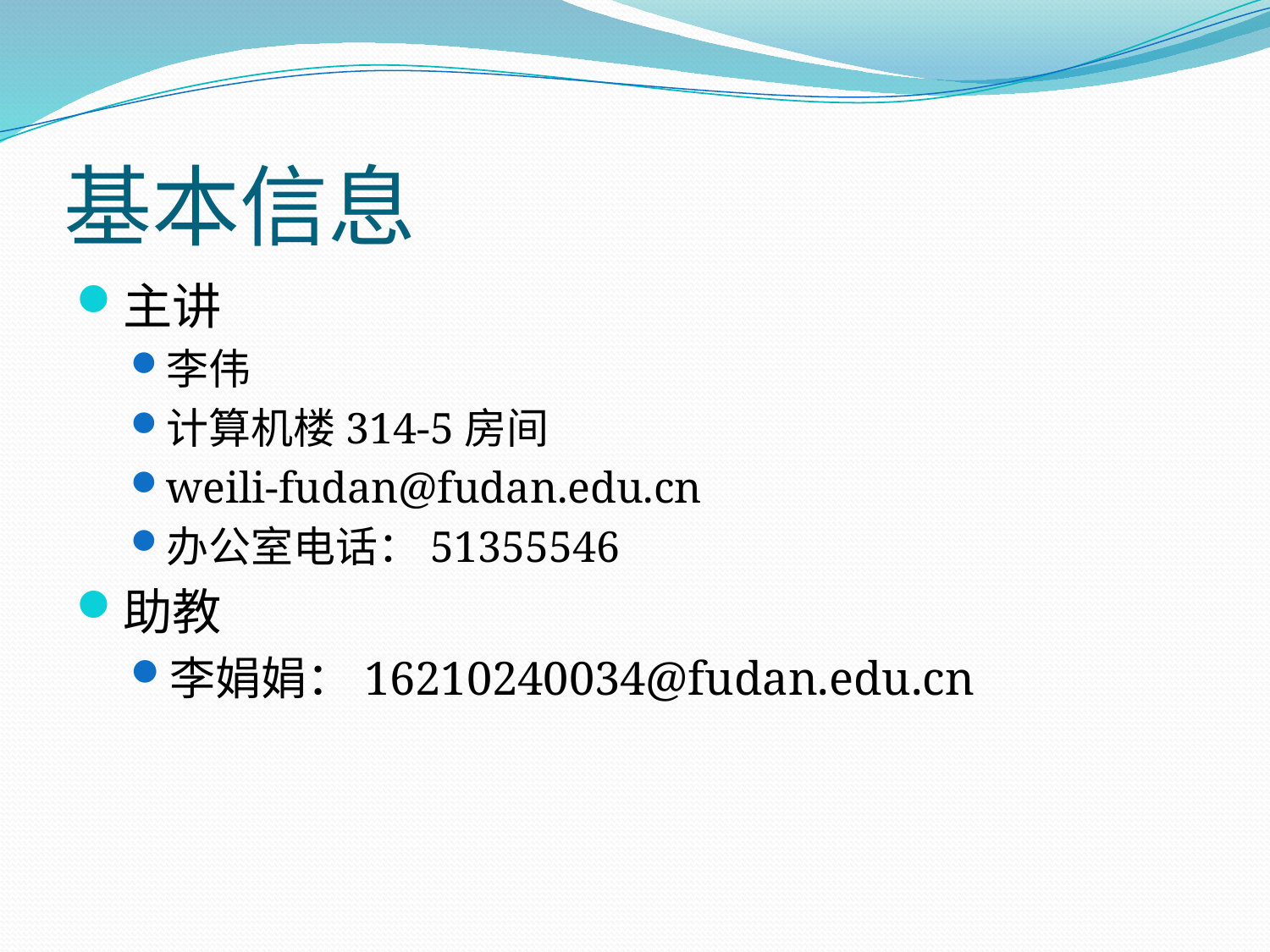

# 基本信息
主讲
李伟
计算机楼314-5房间
weili-fudan@fudan.edu.cn
办公室电话：51355546
助教
李娟娟：16210240034@fudan.edu.cn